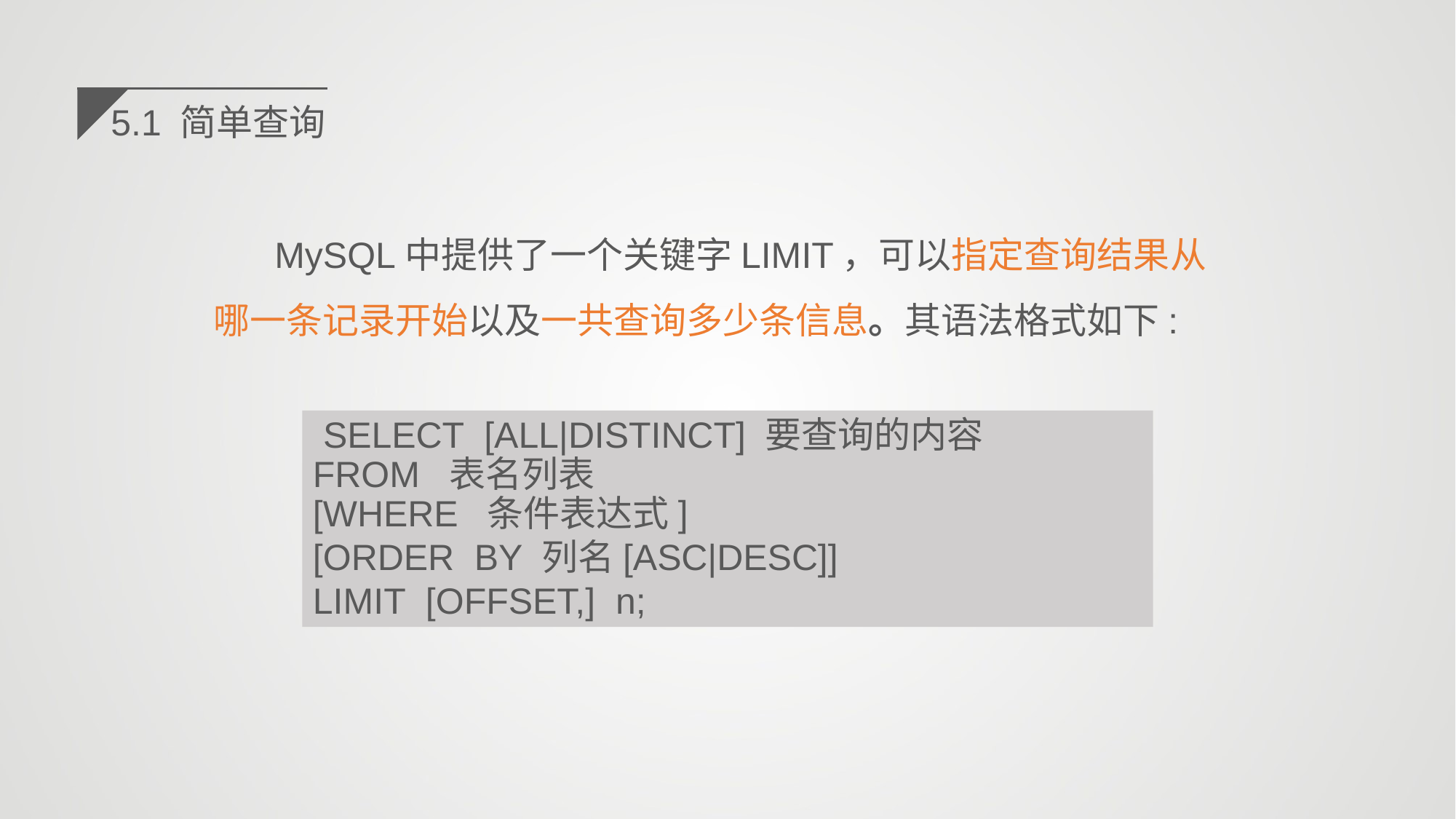

5.1 简单查询

      MySQL中提供了一个关键字LIMIT，可以指定查询结果从哪一条记录开始以及一共查询多少条信息。其语法格式如下:
 SELECT  [ALL|DISTINCT] 要查询的内容
FROM  表名列表
[WHERE  条件表达式]
[ORDER  BY 列名[ASC|DESC]]
LIMIT  [OFFSET,]  n;